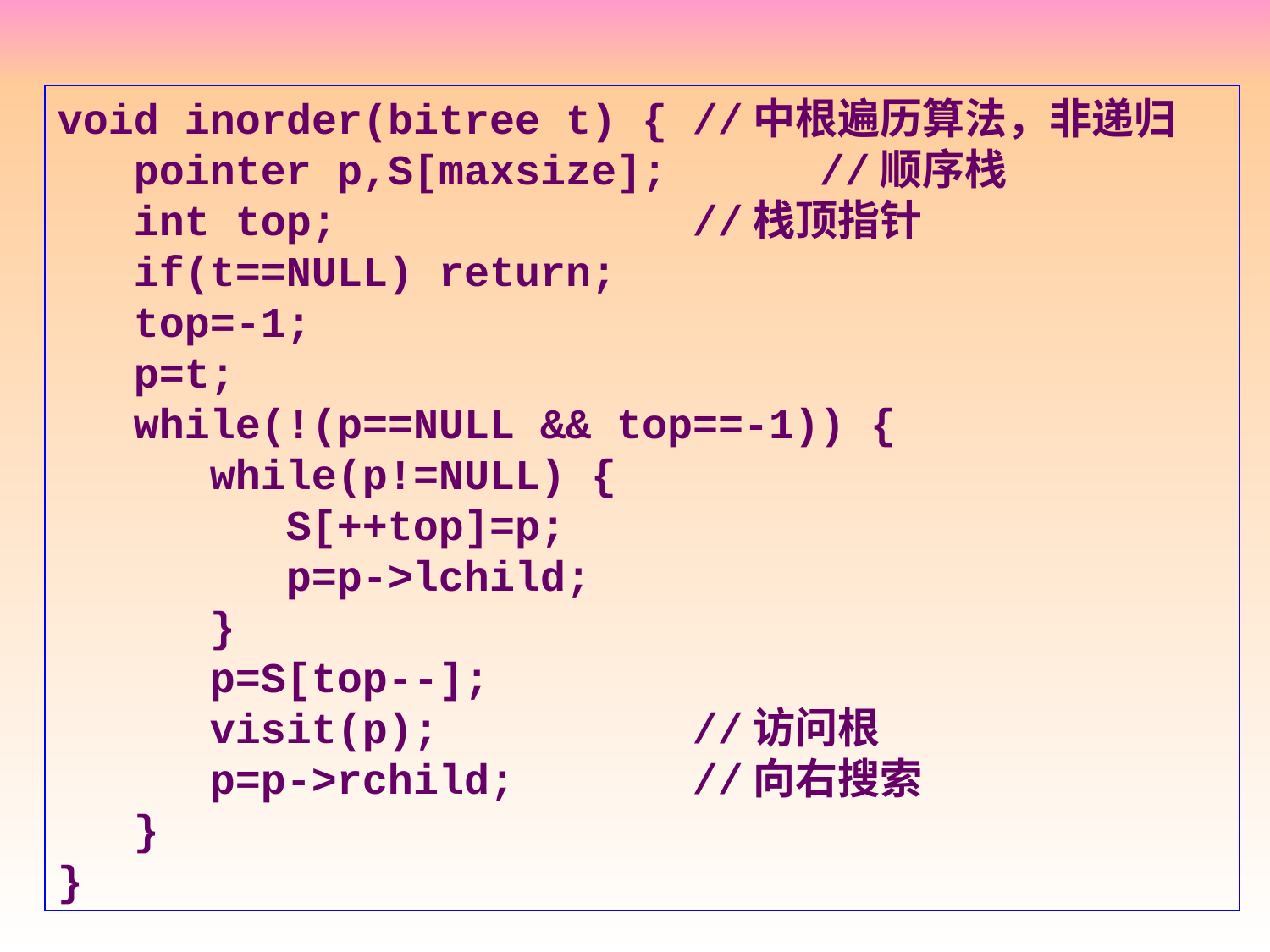

void inorder(bitree t) {	//中根遍历算法，非递归
   pointer p,S[maxsize]; 	//顺序栈
   int top; 			//栈顶指针
   if(t==NULL) return;
   top=-1;
   p=t;
   while(!(p==NULL && top==-1)) {
      while(p!=NULL) {
         S[++top]=p;
         p=p->lchild;
      }
      p=S[top--];
      visit(p); 		//访问根
      p=p->rchild; 		//向右搜索
   }
}